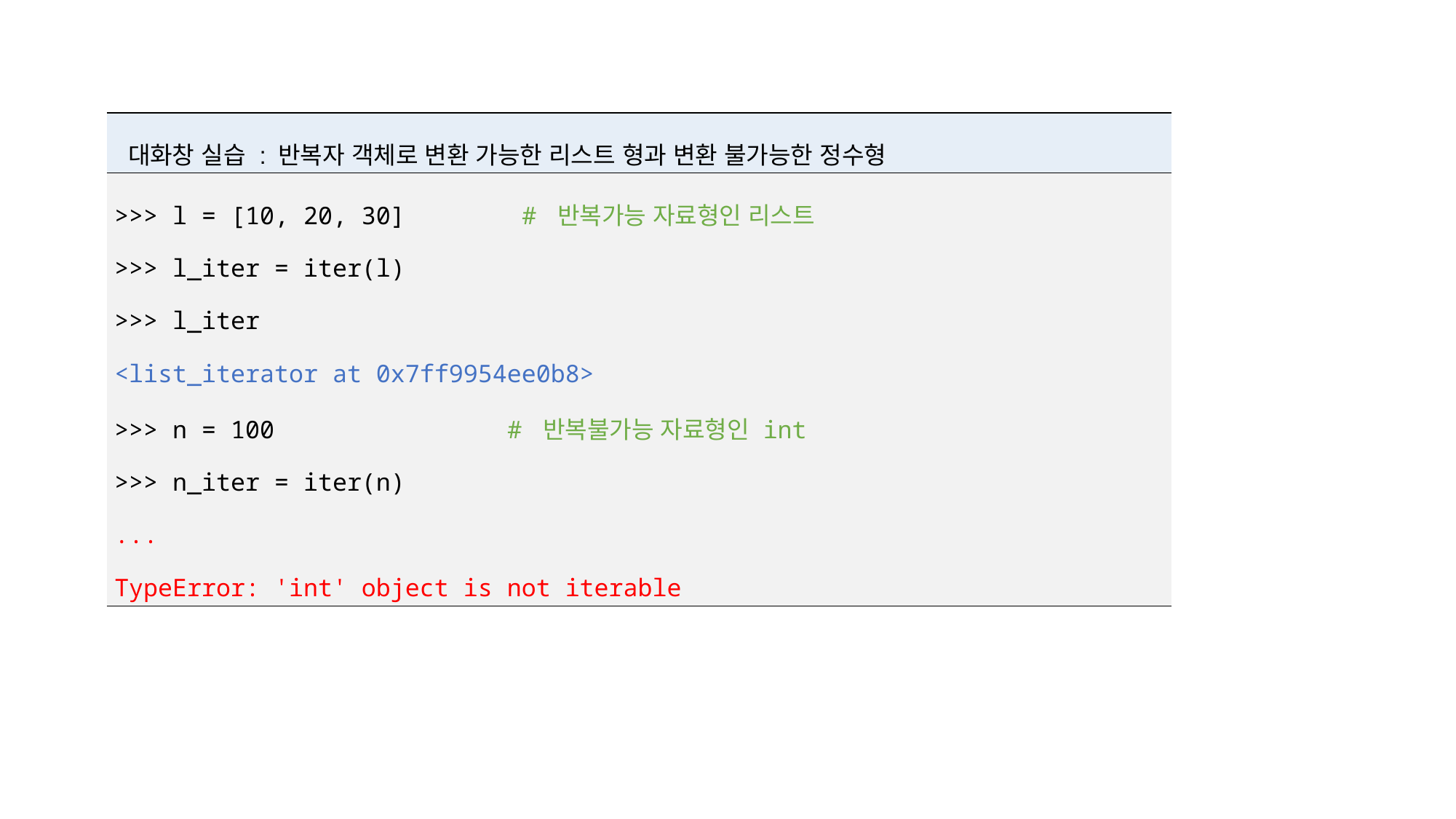

| 대화창 실습 : 반복자 객체로 변환 가능한 리스트 형과 변환 불가능한 정수형 |
| --- |
| >>> l = [10, 20, 30] # 반복가능 자료형인 리스트 >>> l\_iter = iter(l) >>> l\_iter <list\_iterator at 0x7ff9954ee0b8> >>> n = 100 # 반복불가능 자료형인 int >>> n\_iter = iter(n) ... TypeError: 'int' object is not iterable |